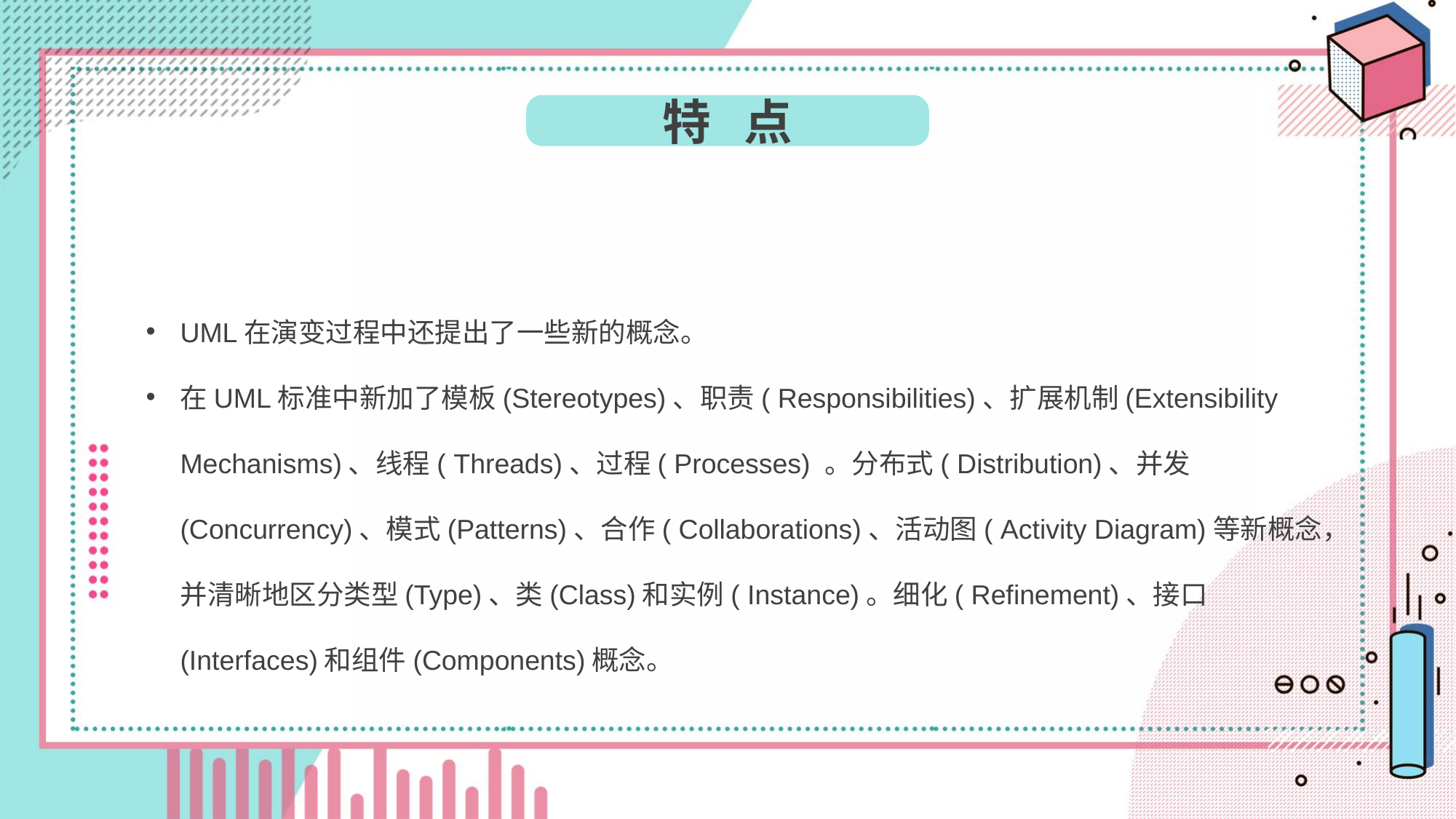

特   点
UML在演变过程中还提出了一些新的概念。
在UML标准中新加了模板(Stereotypes)、职责( Responsibilities)、扩展机制(Extensibility Mechanisms)、线程( Threads)、过程( Processes) 。分布式( Distribution)、并发(Concurrency)、模式(Patterns)、合作( Collaborations)、活动图( Activity Diagram)等新概念，并清晰地区分类型(Type)、类(Class)和实例( Instance)。细化( Refinement)、接口(Interfaces)和组件(Components)概念。